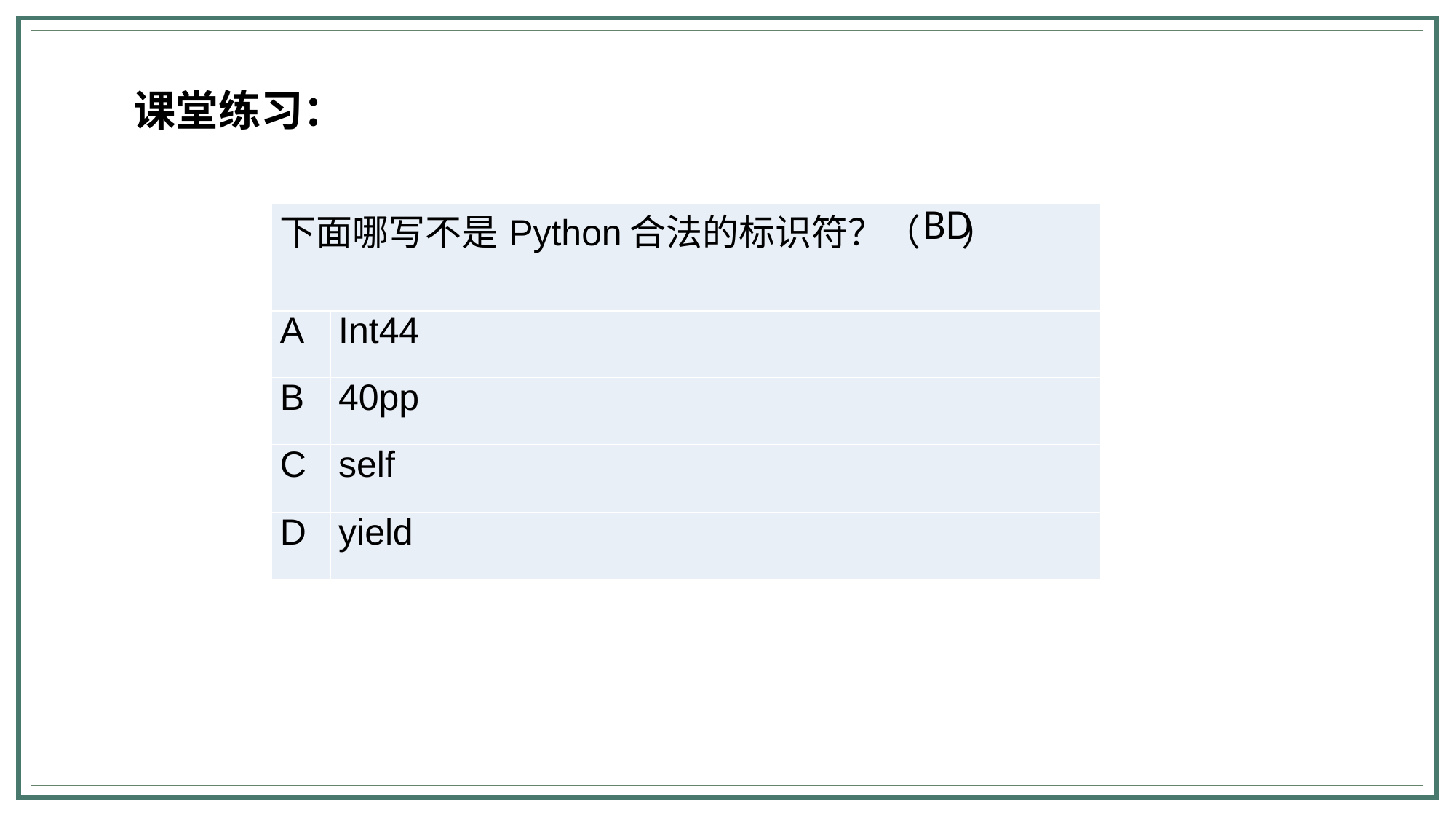

课堂练习：
BD
| 下面哪写不是Python合法的标识符？（ ） |  |
| --- | --- |
| A | Int44 |
| B | 40pp |
| C | self |
| D | yield |